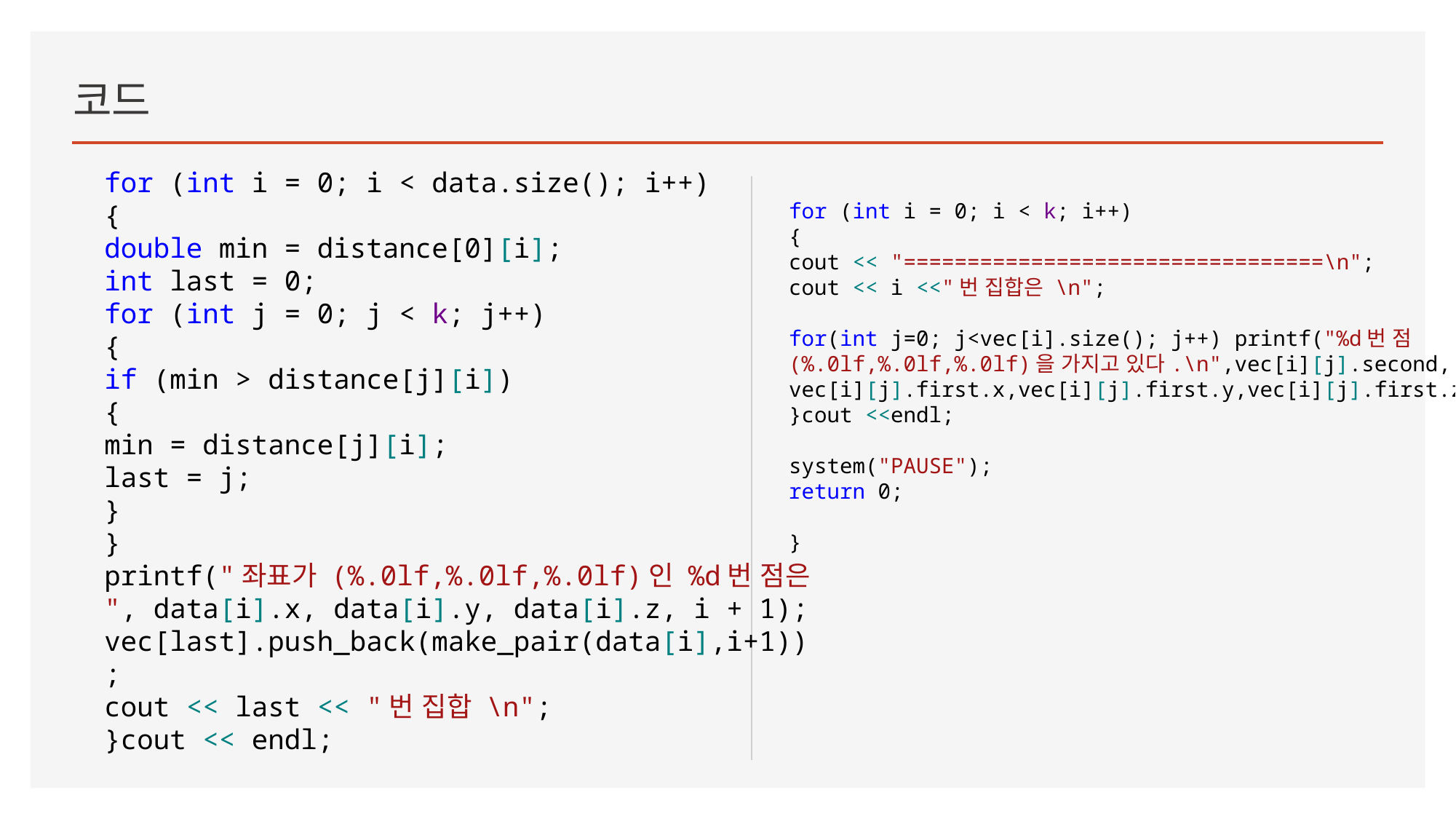

# 코드
for (int i = 0; i < data.size(); i++)
{
double min = distance[0][i];
int last = 0;
for (int j = 0; j < k; j++)
{
if (min > distance[j][i])
{
min = distance[j][i];
last = j;
}
}
printf("좌표가 (%.0lf,%.0lf,%.0lf)인 %d번 점은 ", data[i].x, data[i].y, data[i].z, i + 1);
vec[last].push_back(make_pair(data[i],i+1));
cout << last << "번 집합 \n";
}cout << endl;
for (int i = 0; i < k; i++)
{
cout << "=================================\n";
cout << i <<"번 집합은 \n";

for(int j=0; j<vec[i].size(); j++) printf("%d번 점 (%.0lf,%.0lf,%.0lf)을 가지고 있다.\n",vec[i][j].second, vec[i][j].first.x,vec[i][j].first.y,vec[i][j].first.z);
}cout <<endl;

system("PAUSE");
return 0;

}